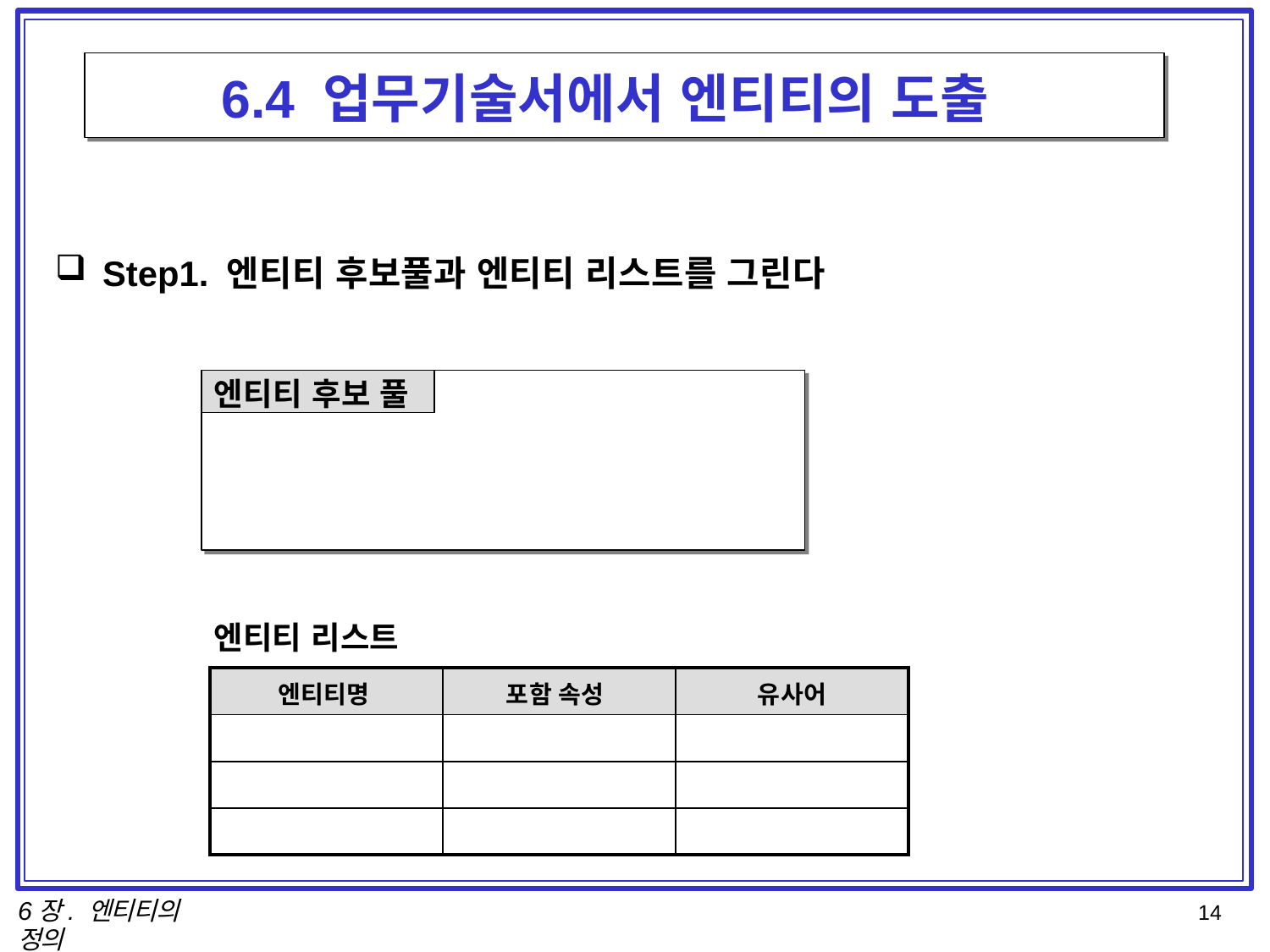

# 6.4 업무기술서에서 엔티티의 도출
Step1. 엔티티 후보풀과 엔티티 리스트를 그린다

엔티티 후보 풀
엔티티 리스트
| 엔티티명 | 포함 속성 | 유사어 |
| --- | --- | --- |
|  |  |  |
|  |  |  |
|  |  |  |
6장. 엔티티의 정의
14